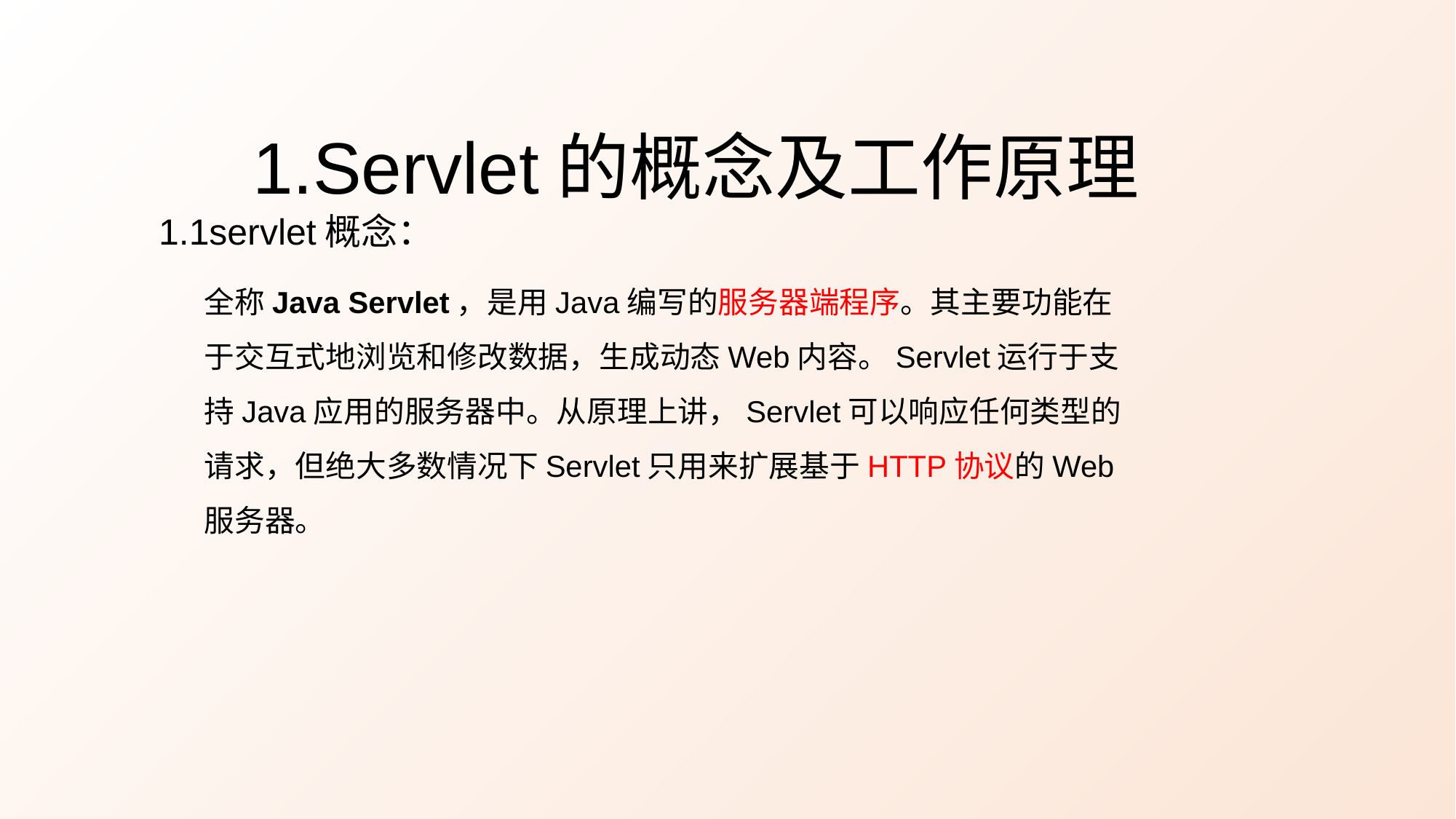

1.Servlet的概念及工作原理
1.1servlet概念：
全称Java Servlet，是用Java编写的服务器端程序。其主要功能在于交互式地浏览和修改数据，生成动态Web内容。Servlet运行于支持Java应用的服务器中。从原理上讲，Servlet可以响应任何类型的请求，但绝大多数情况下Servlet只用来扩展基于HTTP协议的Web服务器。